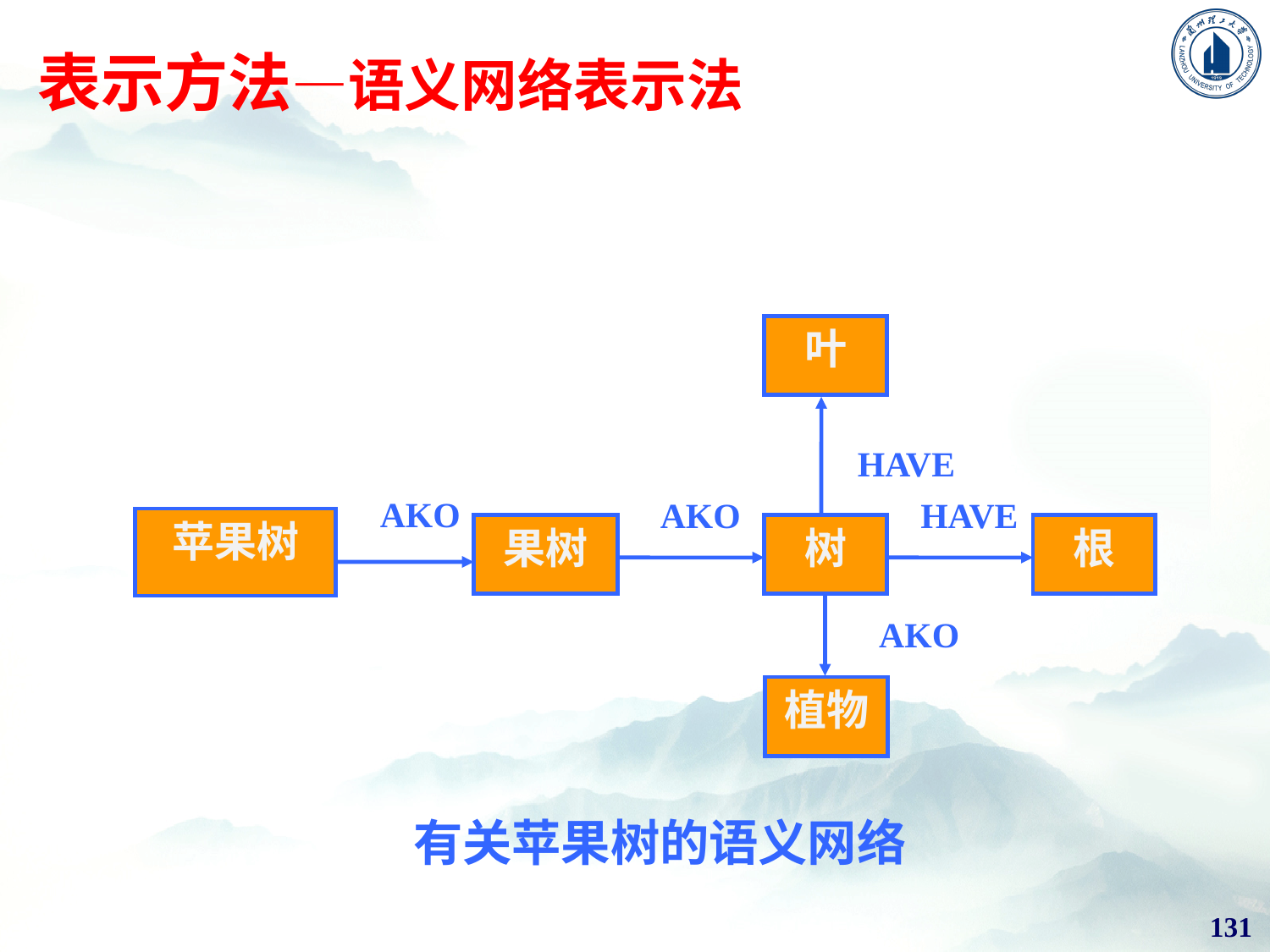

# 表示方法—语义网络表示法
叶

  HAVE
AKO
AKO
HAVE
苹果树
果树
树
根

AKO
植物
有关苹果树的语义网络
131